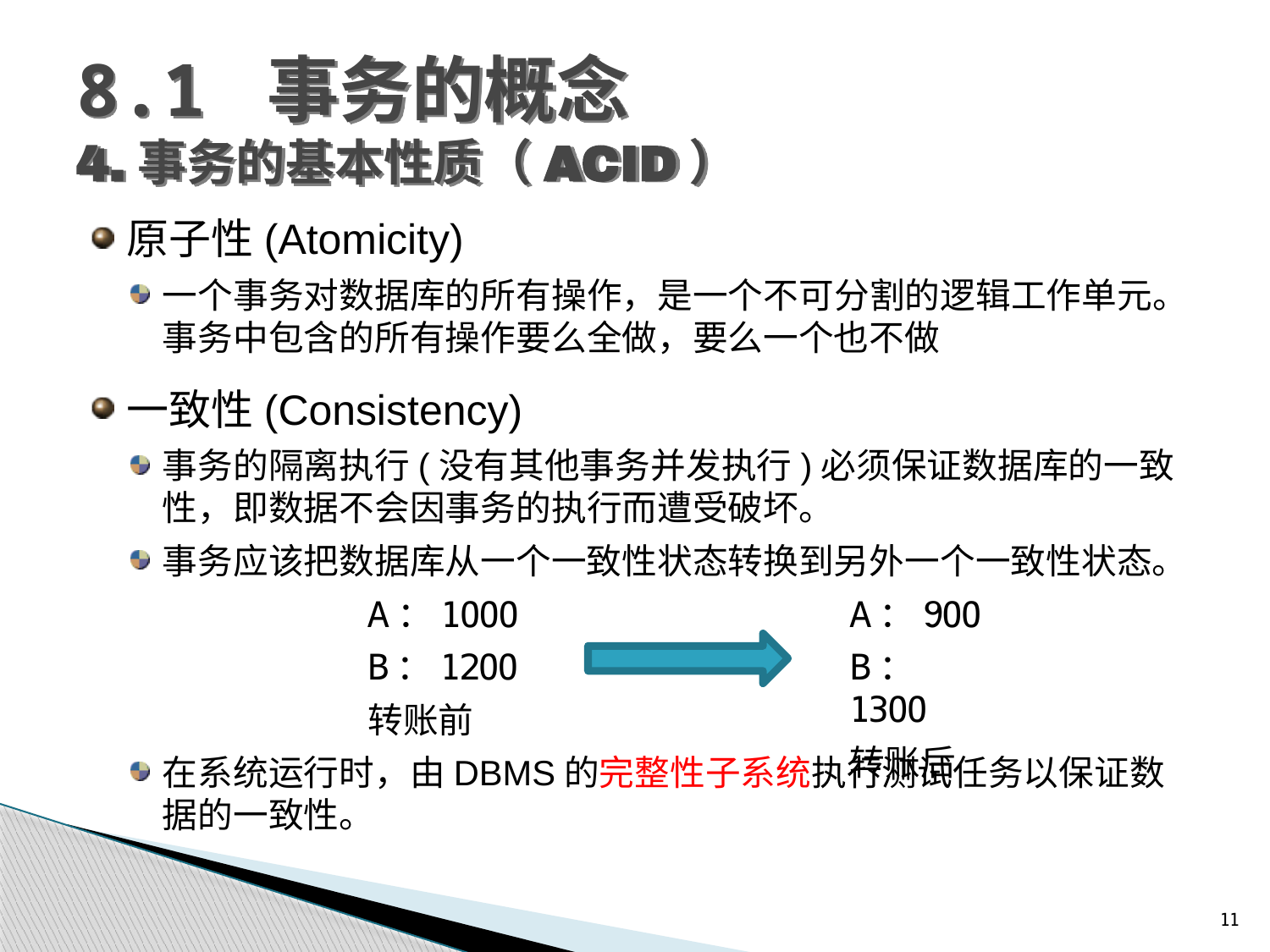

8.1 事务的概念
4.事务的基本性质（ACID）
原子性(Atomicity)
一个事务对数据库的所有操作，是一个不可分割的逻辑工作单元。事务中包含的所有操作要么全做，要么一个也不做
一致性(Consistency)
事务的隔离执行(没有其他事务并发执行)必须保证数据库的一致性，即数据不会因事务的执行而遭受破坏。
事务应该把数据库从一个一致性状态转换到另外一个一致性状态。

在系统运行时，由DBMS的完整性子系统执行测试任务以保证数据的一致性。

A：900
B：1300
转账后
A：1000
B：1200
转账前

11